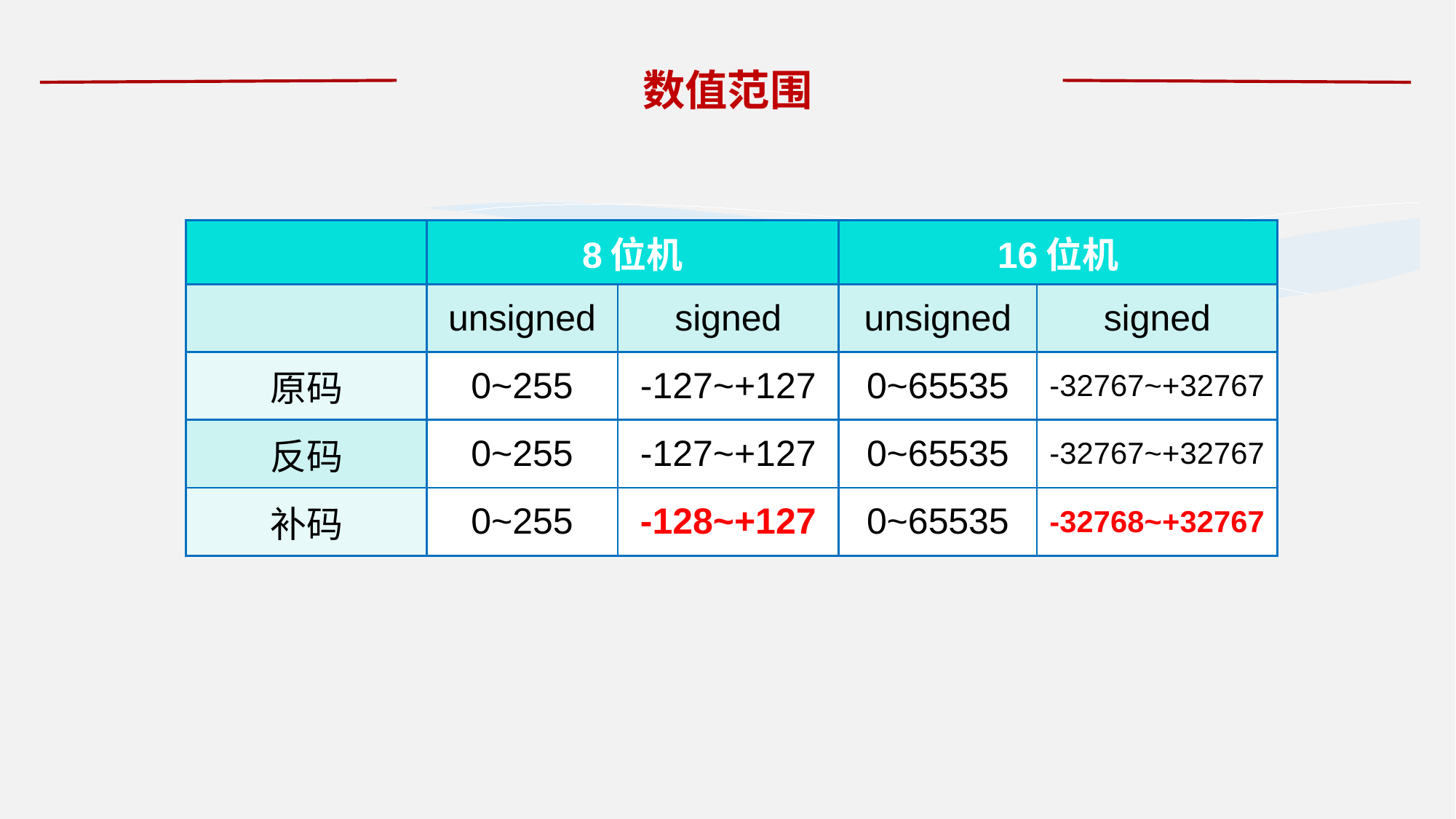

# 数值范围
|  | 8位机 |  | 16位机 |  |
| --- | --- | --- | --- | --- |
|  | unsigned | signed | unsigned | signed |
| 原码 | 0~255 | -127~+127 | 0~65535 | -32767~+32767 |
| 反码 | 0~255 | -127~+127 | 0~65535 | -32767~+32767 |
| 补码 | 0~255 | -128~+127 | 0~65535 | -32768~+32767 |